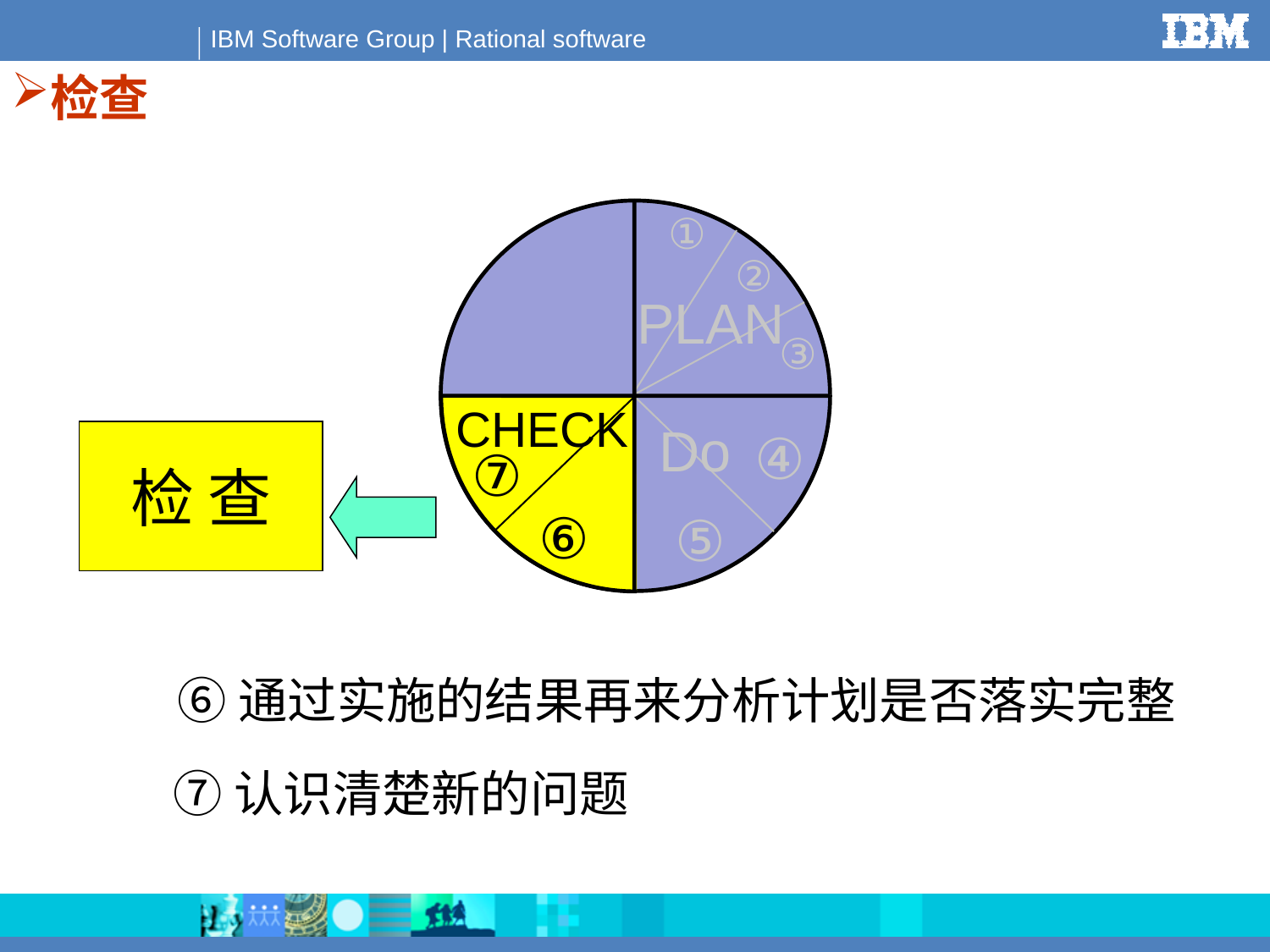

检查

①

②
PLAN

③
CHECK

Do
④
检 查
⑦

⑥
⑤
⑥通过实施的结果再来分析计划是否落实完整
⑦认识清楚新的问题